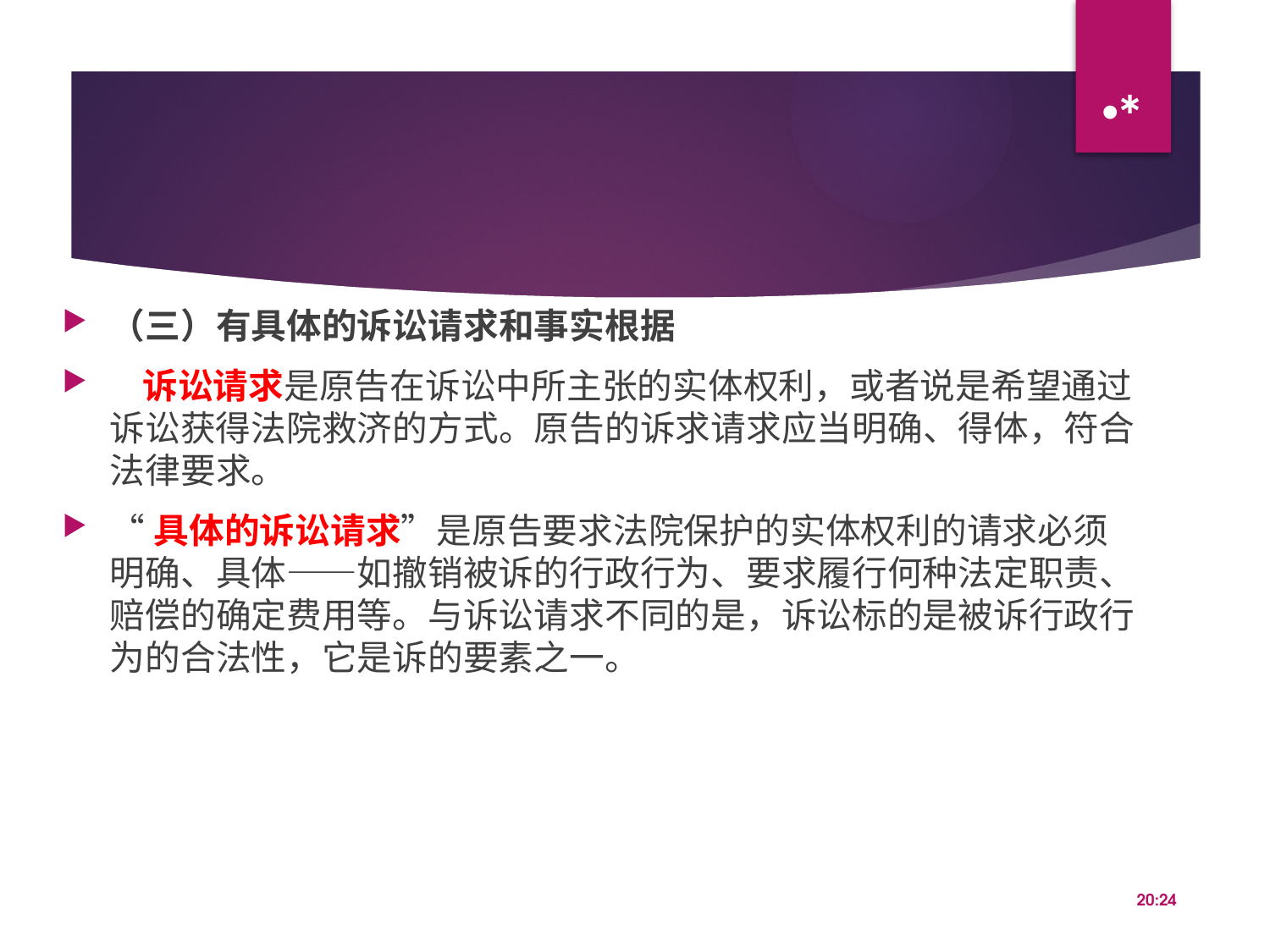

*
#
（三）有具体的诉讼请求和事实根据
   诉讼请求是原告在诉讼中所主张的实体权利，或者说是希望通过诉讼获得法院救济的方式。原告的诉求请求应当明确、得体，符合法律要求。
“具体的诉讼请求”是原告要求法院保护的实体权利的请求必须明确、具体——如撤销被诉的行政行为、要求履行何种法定职责、赔偿的确定费用等。与诉讼请求不同的是，诉讼标的是被诉行政行为的合法性，它是诉的要素之一。

20:24